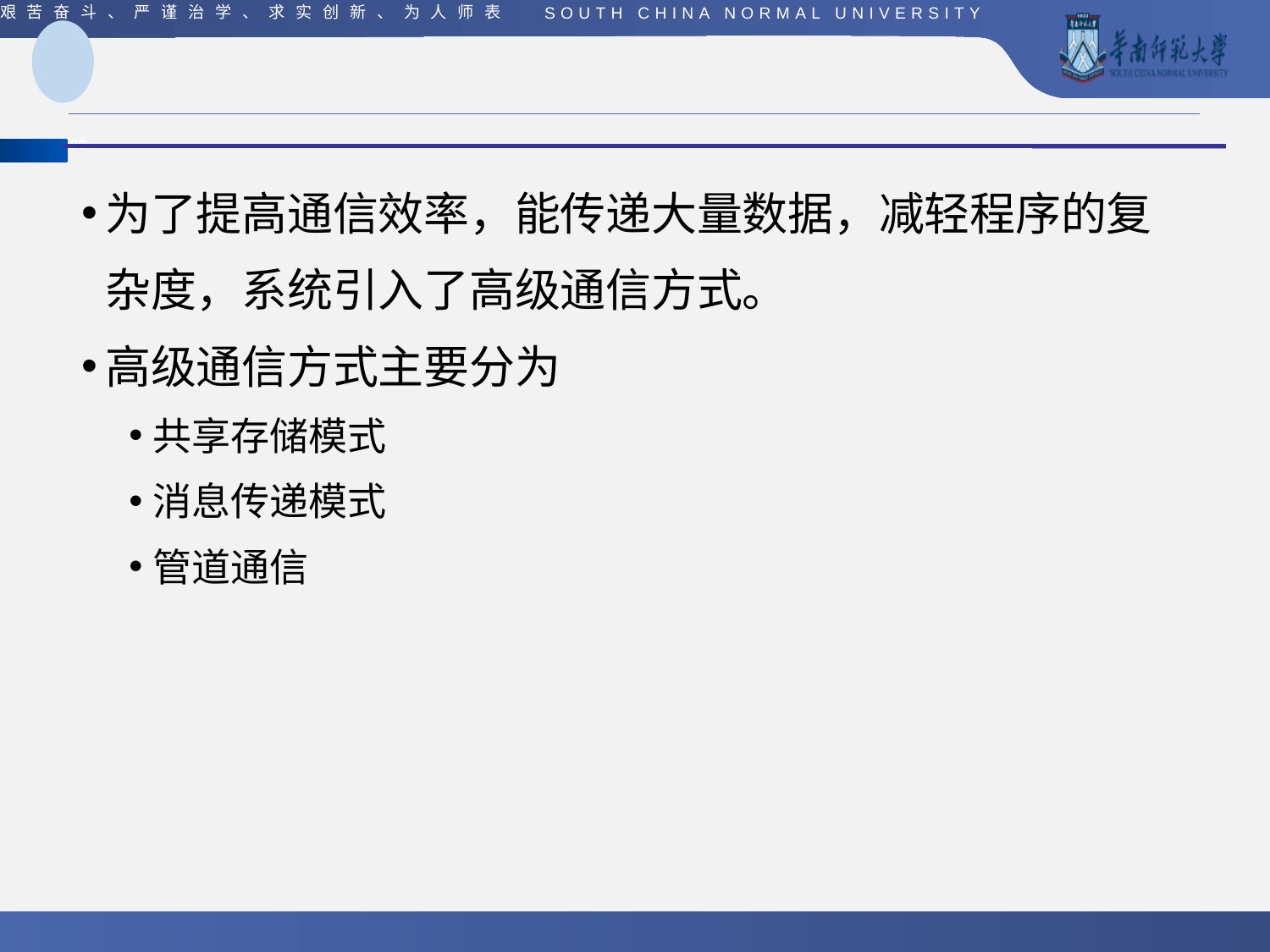

#
为了提高通信效率，能传递大量数据，减轻程序的复杂度，系统引入了高级通信方式。
高级通信方式主要分为
共享存储模式
消息传递模式
管道通信

99